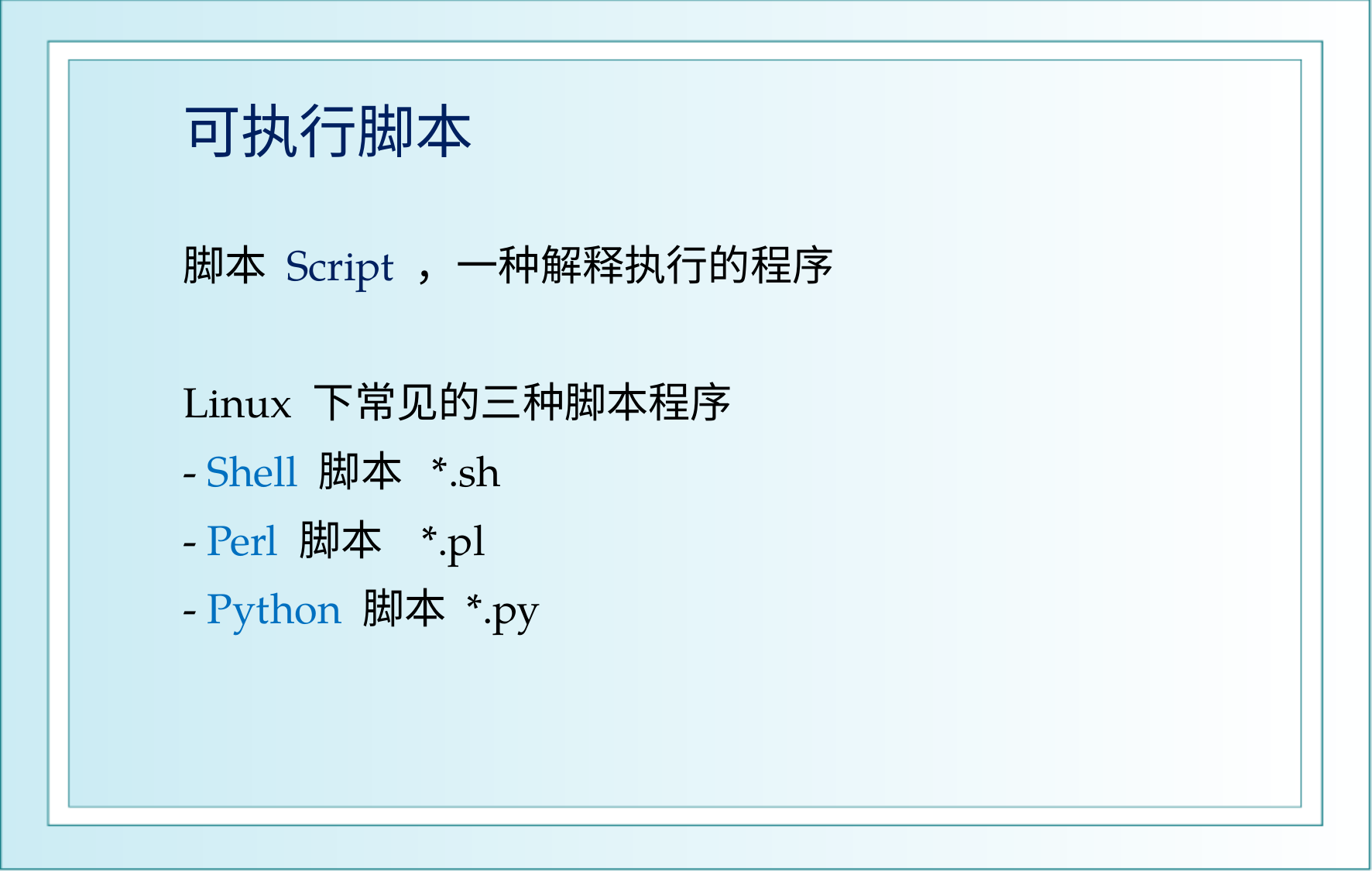

# 可执行脚本
脚本 Script ，一种解释执行的程序

Linux 下常见的三种脚本程序
- Shell 脚本  *.sh
- Perl 脚本   *.pl
- Python 脚本 *.py